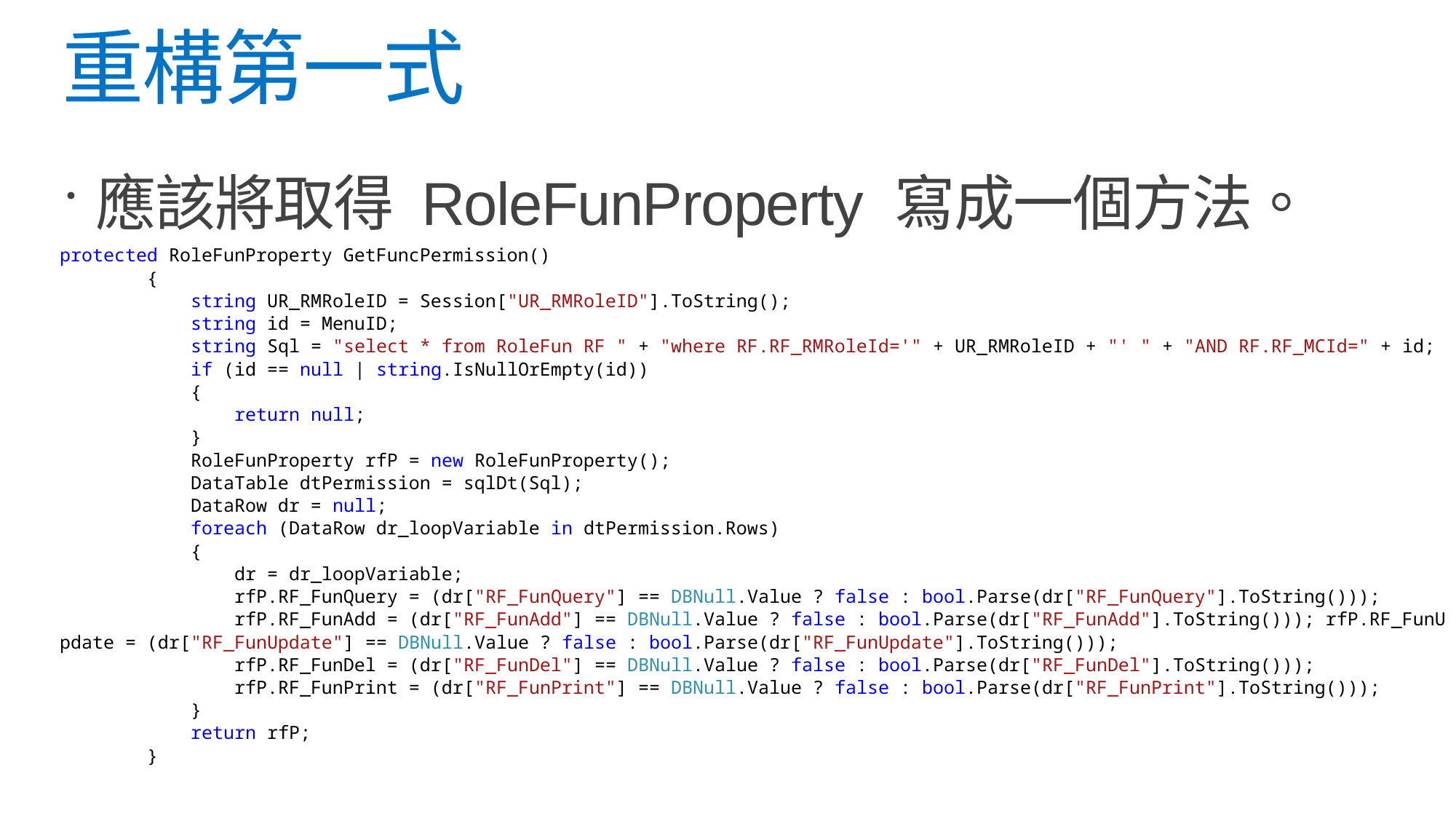

# 重構第一式
應該將取得 RoleFunProperty 寫成一個方法。

protected RoleFunProperty GetFuncPermission()
        {
            string UR_RMRoleID = Session["UR_RMRoleID"].ToString();
            string id = MenuID;
            string Sql = "select * from RoleFun RF " + "where RF.RF_RMRoleId='" + UR_RMRoleID + "' " + "AND RF.RF_MCId=" + id;
            if (id == null | string.IsNullOrEmpty(id))
            {
                return null;
            }
            RoleFunProperty rfP = new RoleFunProperty();
            DataTable dtPermission = sqlDt(Sql);
            DataRow dr = null;
            foreach (DataRow dr_loopVariable in dtPermission.Rows)
            {
                dr = dr_loopVariable;
                rfP.RF_FunQuery = (dr["RF_FunQuery"] == DBNull.Value ? false : bool.Parse(dr["RF_FunQuery"].ToString()));
                rfP.RF_FunAdd = (dr["RF_FunAdd"] == DBNull.Value ? false : bool.Parse(dr["RF_FunAdd"].ToString())); rfP.RF_FunUpdate = (dr["RF_FunUpdate"] == DBNull.Value ? false : bool.Parse(dr["RF_FunUpdate"].ToString()));
                rfP.RF_FunDel = (dr["RF_FunDel"] == DBNull.Value ? false : bool.Parse(dr["RF_FunDel"].ToString()));
                rfP.RF_FunPrint = (dr["RF_FunPrint"] == DBNull.Value ? false : bool.Parse(dr["RF_FunPrint"].ToString()));
            }
            return rfP;
        }